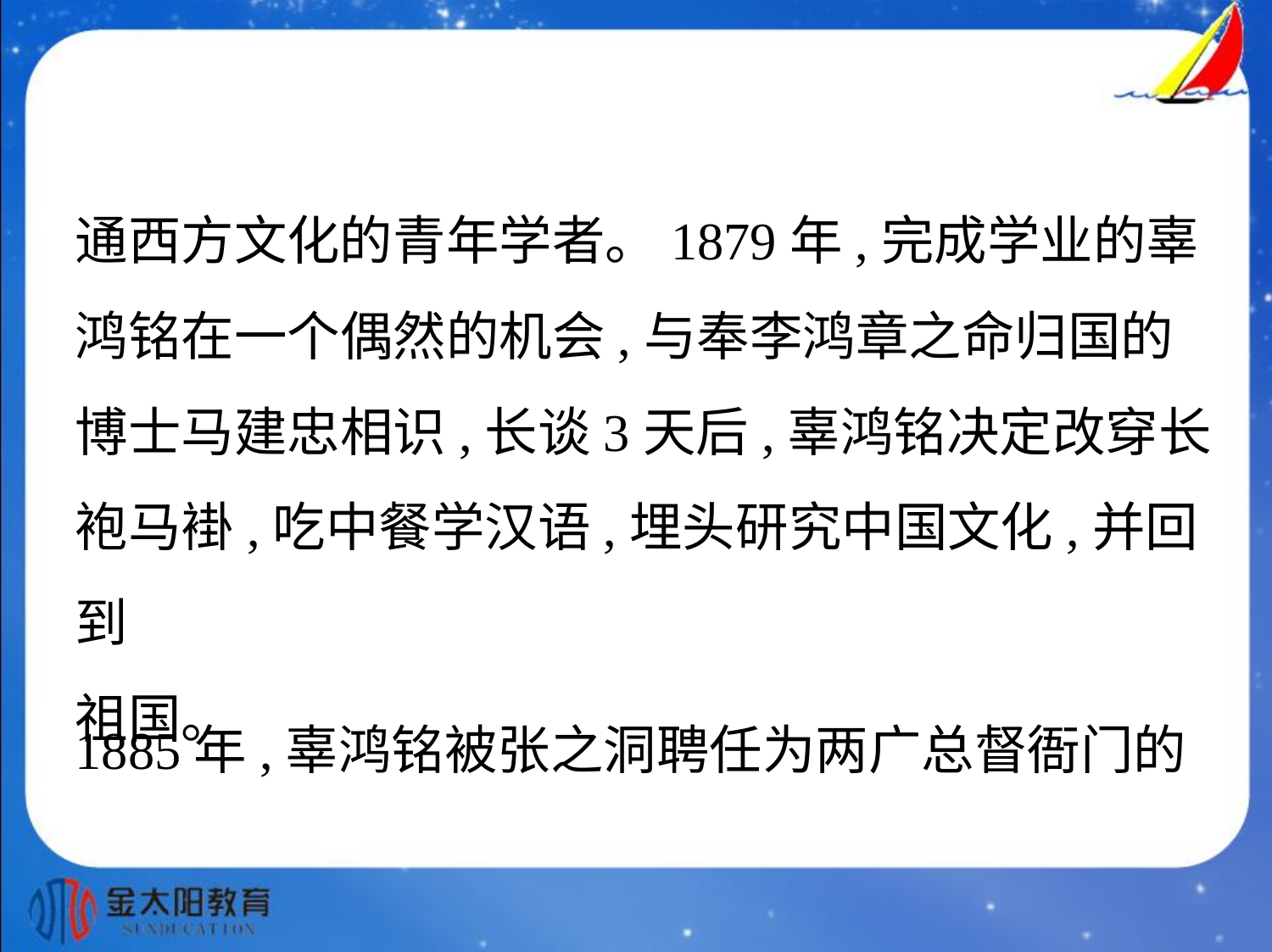

通西方文化的青年学者。1879年,完成学业的辜
鸿铭在一个偶然的机会,与奉李鸿章之命归国的
博士马建忠相识,长谈3天后,辜鸿铭决定改穿长
袍马褂,吃中餐学汉语,埋头研究中国文化,并回到
祖国。
1885年,辜鸿铭被张之洞聘任为两广总督衙门的